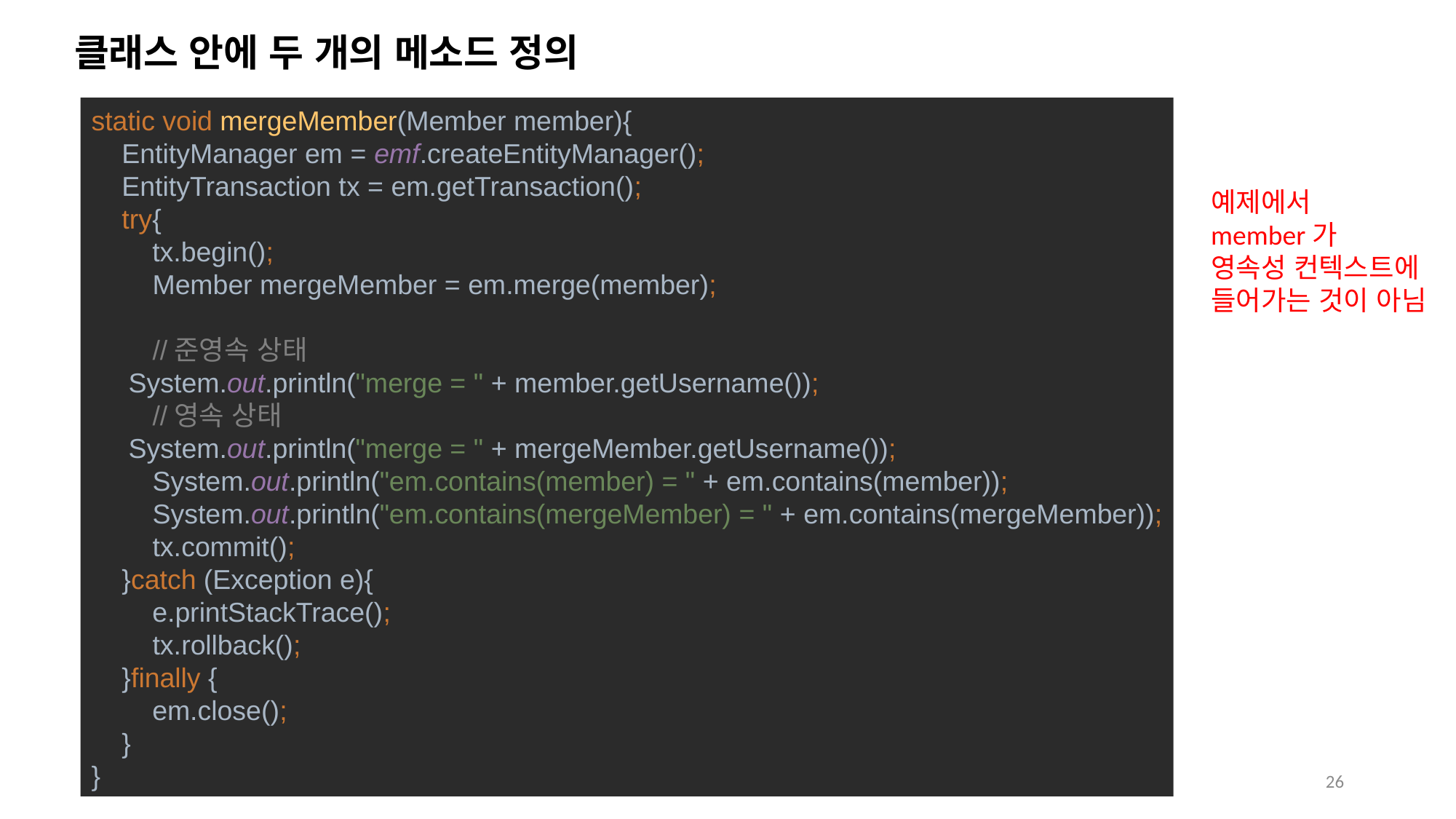

# 클래스 안에 두 개의 메소드 정의
static void mergeMember(Member member){
    EntityManager em = emf.createEntityManager();
    EntityTransaction tx = em.getTransaction();
    try{
        tx.begin();
        Member mergeMember = em.merge(member);
        //준영속 상태
    System.out.println("merge = " + member.getUsername());
        //영속 상태
    System.out.println("merge = " + mergeMember.getUsername());
        System.out.println("em.contains(member) = " + em.contains(member));
        System.out.println("em.contains(mergeMember) = " + em.contains(mergeMember));
        tx.commit();
    }catch (Exception e){
        e.printStackTrace();
        tx.rollback();
    }finally {
        em.close();
    }
}
예제에서
member가
영속성 컨텍스트에
들어가는 것이 아님
26